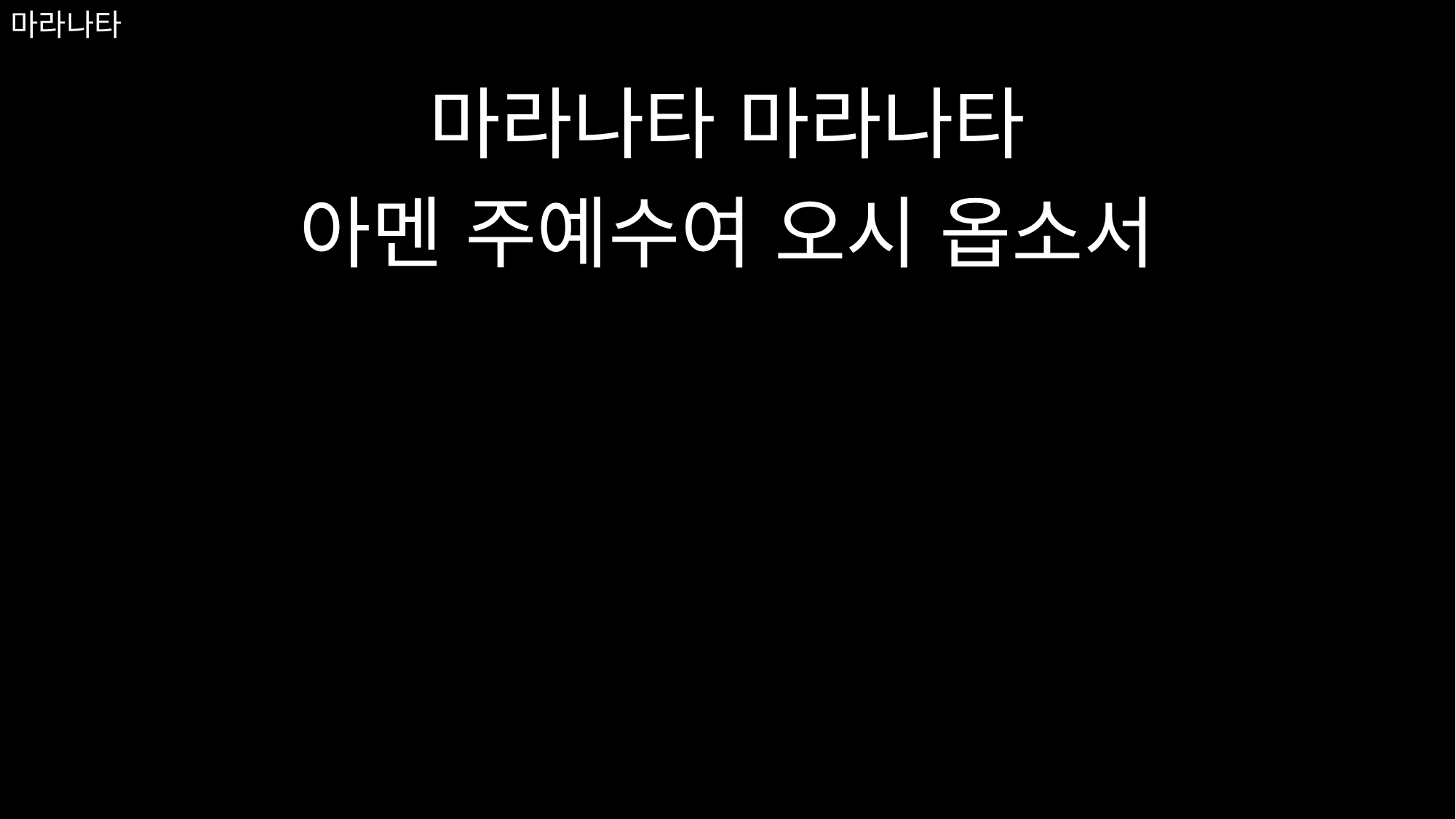

# 마라나타
마라나타 마라나타
아멘 주예수여 오시 옵소서